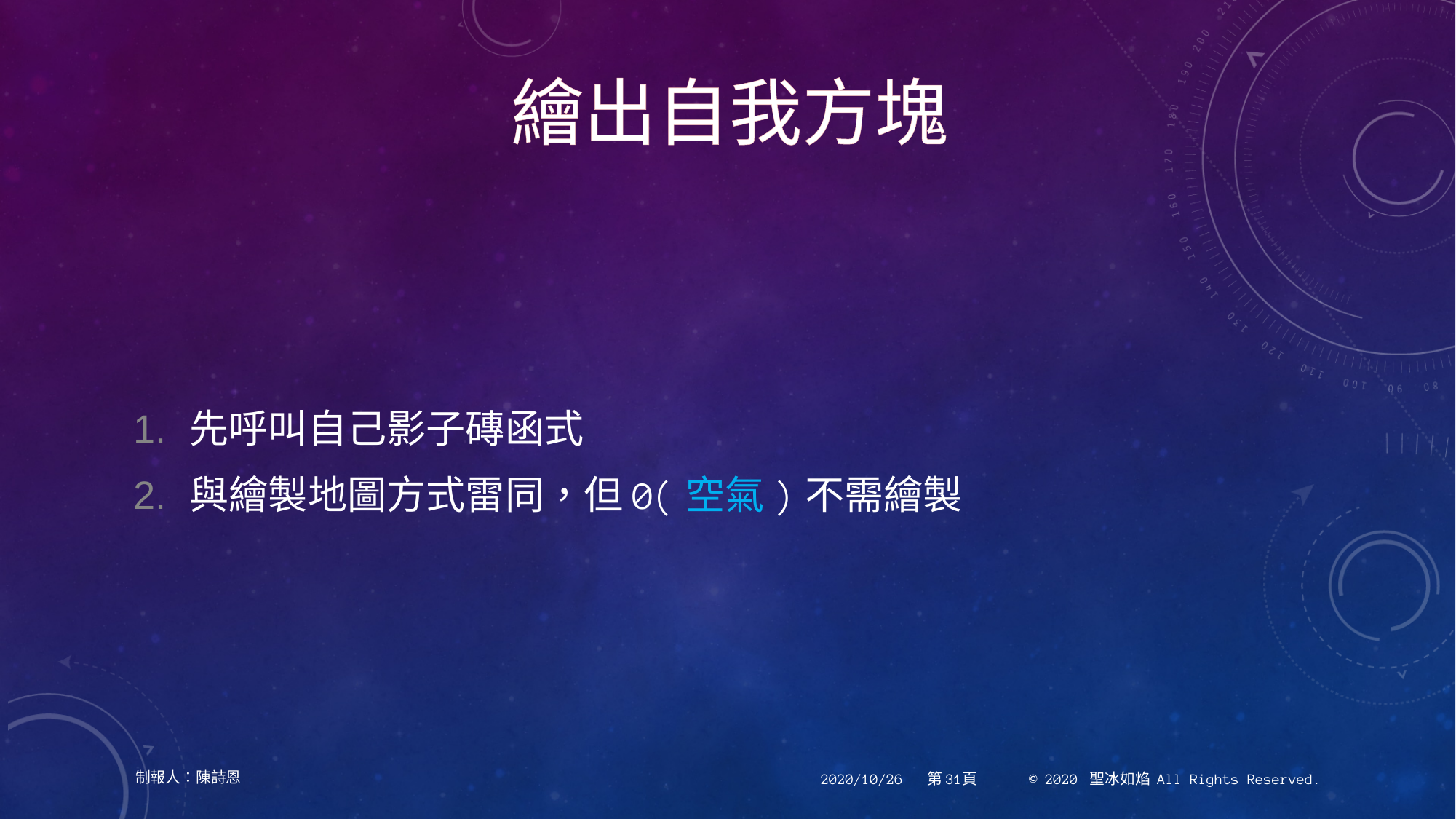

# 繪出自我方塊
先呼叫自己影子磚函式
與繪製地圖方式雷同，但0(空氣)不需繪製
第31頁
制報人：陳詩恩
2020/10/26